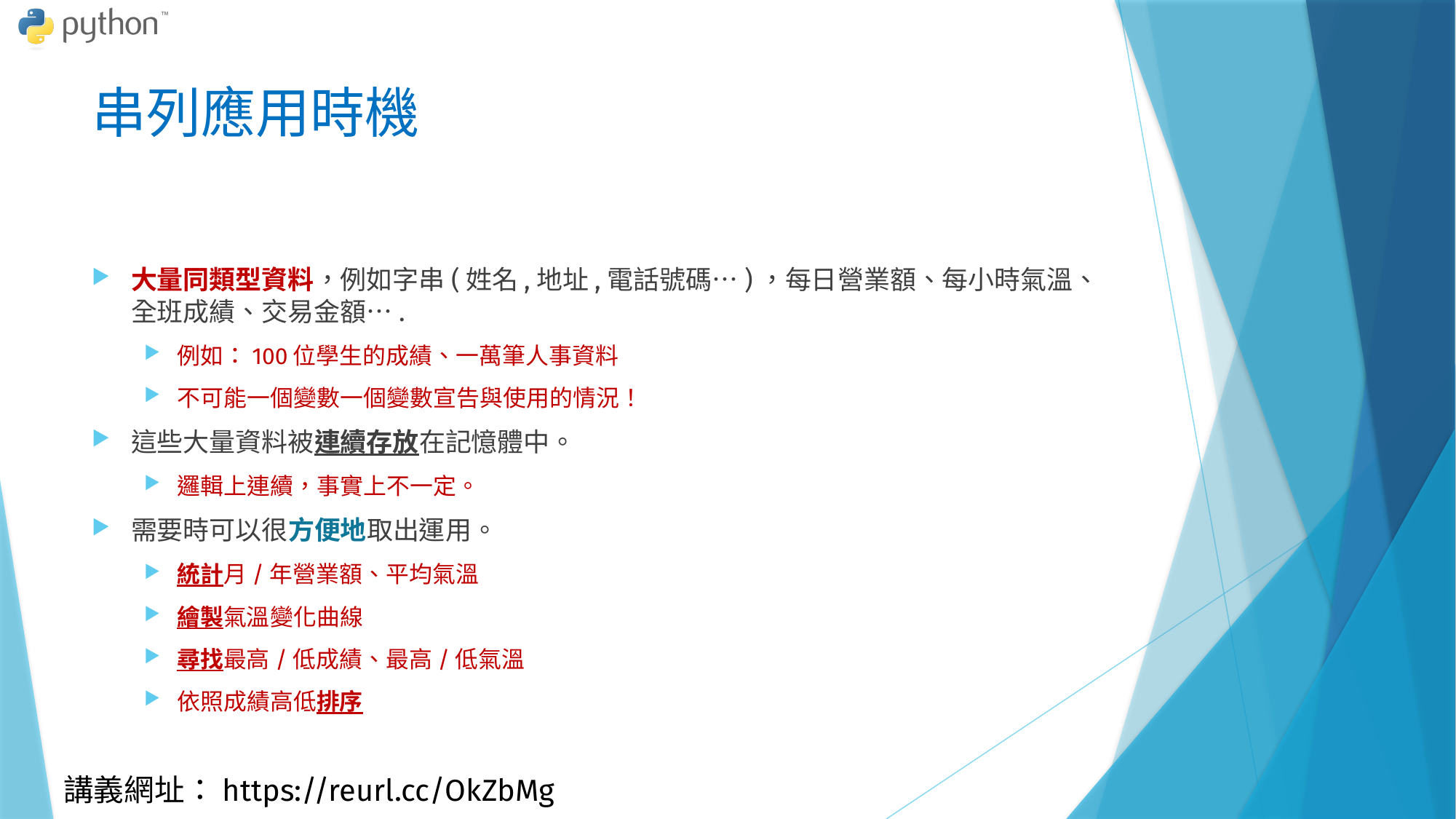

# 串列應用時機
大量同類型資料，例如字串(姓名,地址,電話號碼…)，每日營業額、每小時氣溫、全班成績、交易金額….
例如：100位學生的成績、一萬筆人事資料
不可能一個變數一個變數宣告與使用的情況！
這些大量資料被連續存放在記憶體中。
邏輯上連續，事實上不一定。
需要時可以很方便地取出運用。
統計月/年營業額、平均氣溫
繪製氣溫變化曲線
尋找最高/低成績、最高/低氣溫
依照成績高低排序